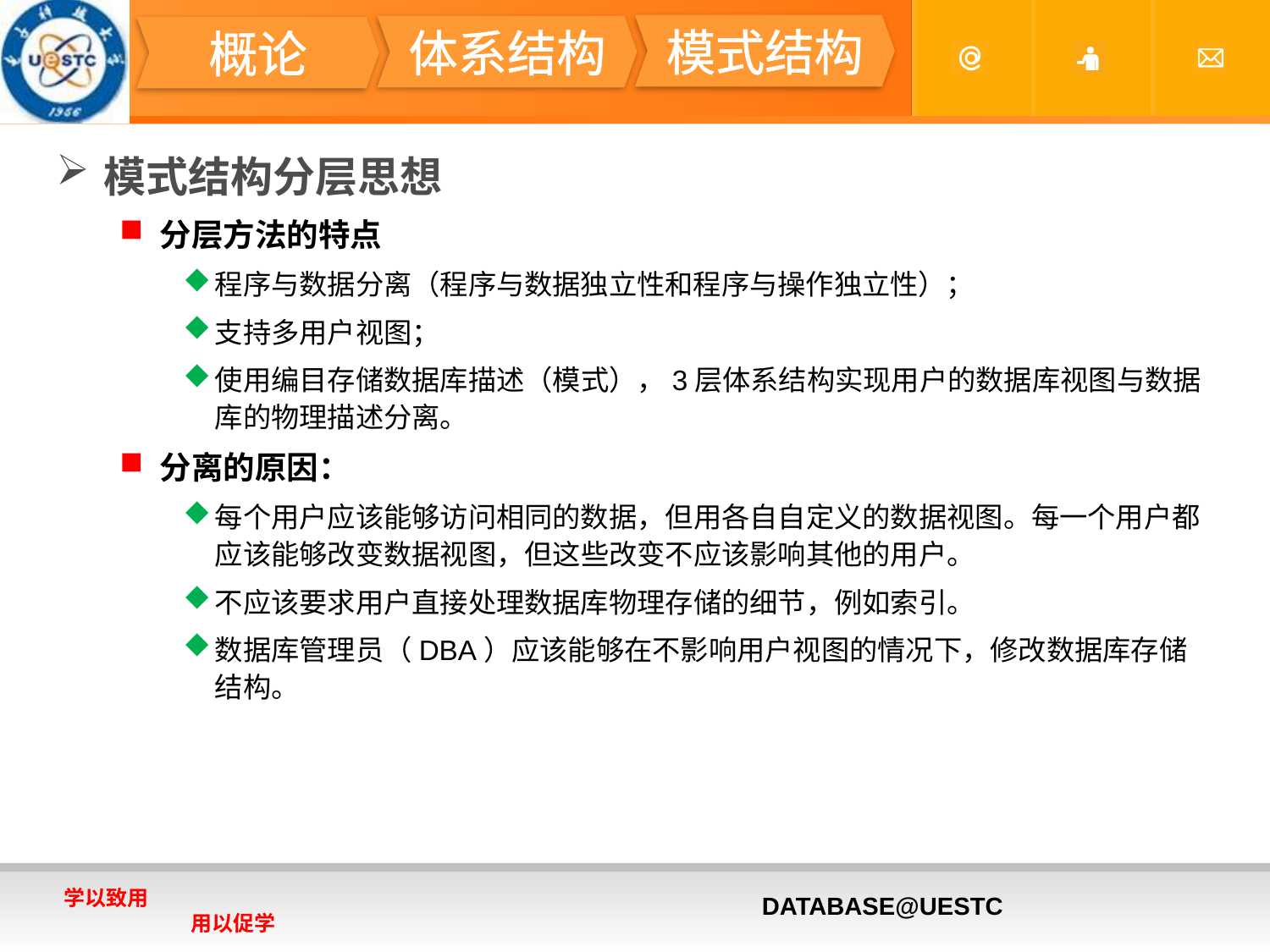

#
模式结构
体系结构
概论
模式结构分层思想
分层方法的特点
程序与数据分离（程序与数据独立性和程序与操作独立性）；
支持多用户视图；
使用编目存储数据库描述（模式），3层体系结构实现用户的数据库视图与数据库的物理描述分离。
分离的原因：
每个用户应该能够访问相同的数据，但用各自自定义的数据视图。每一个用户都应该能够改变数据视图，但这些改变不应该影响其他的用户。
不应该要求用户直接处理数据库物理存储的细节，例如索引。
数据库管理员（DBA）应该能够在不影响用户视图的情况下，修改数据库存储结构。